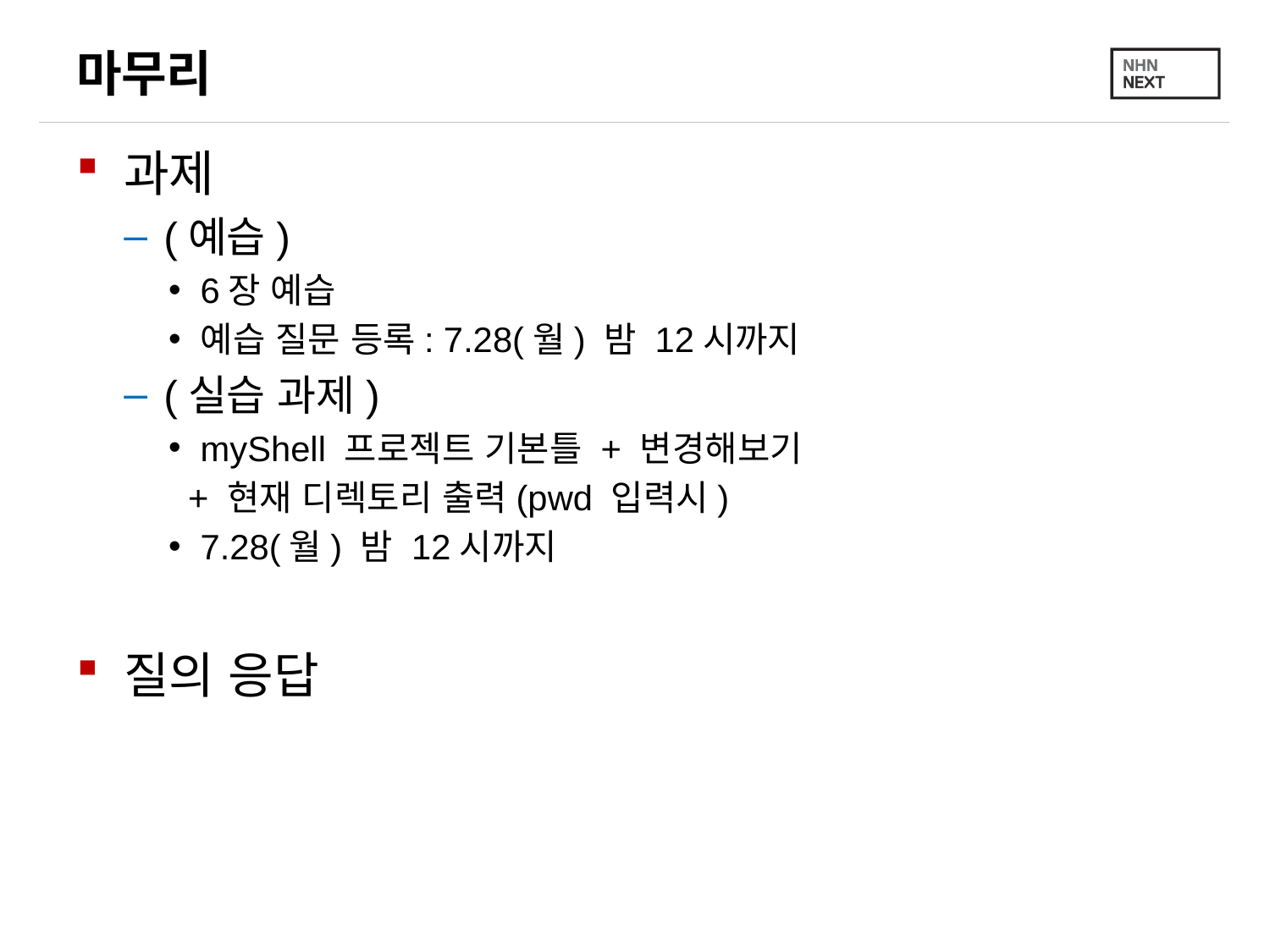

# 마무리
과제
(예습)
6장 예습
예습 질문 등록: 7.28(월) 밤 12시까지
(실습 과제)
myShell 프로젝트 기본틀 + 변경해보기
  + 현재 디렉토리 출력(pwd 입력시)
7.28(월) 밤 12시까지

질의 응답